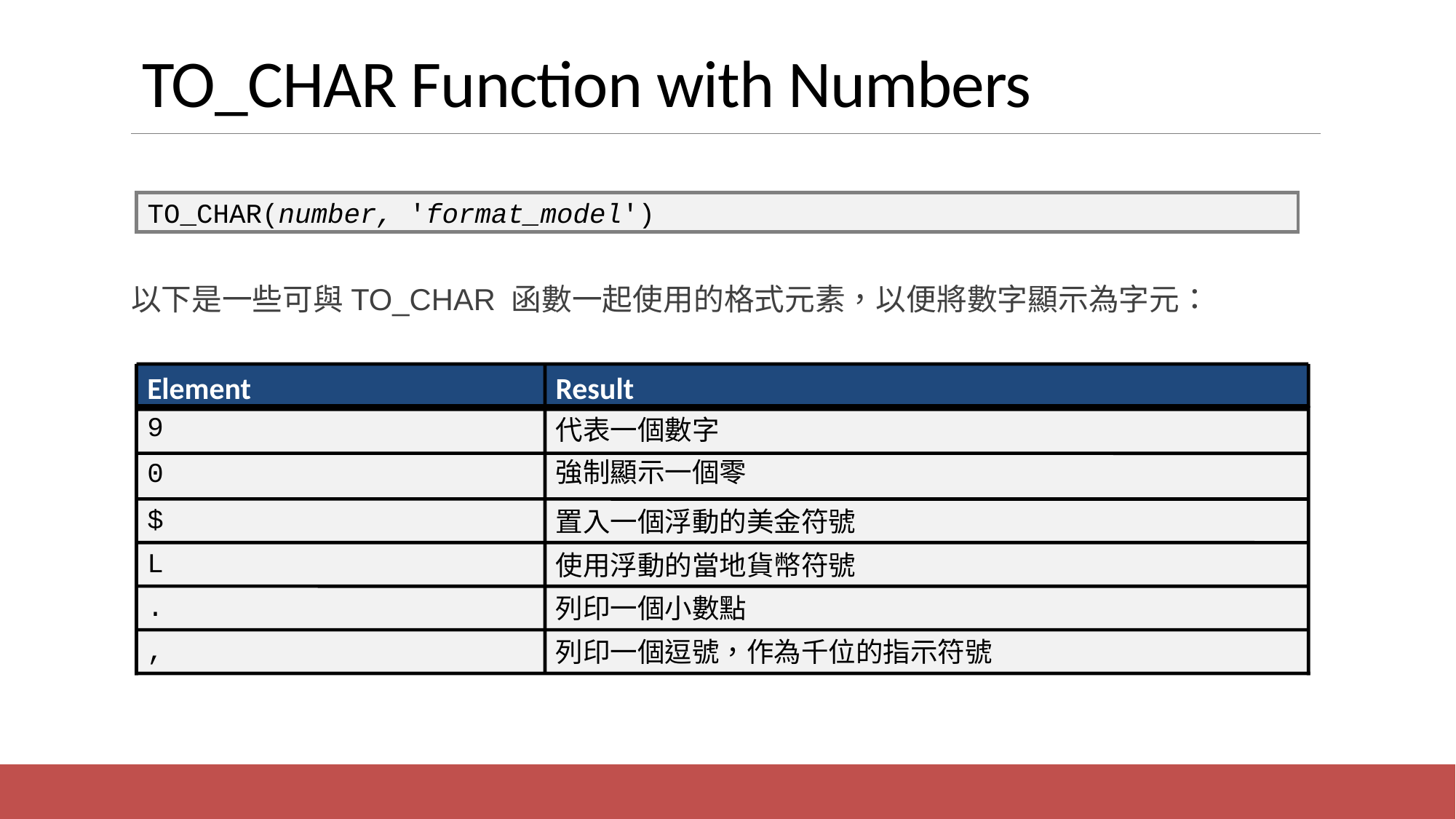

# TO_CHAR Function with Numbers
TO_CHAR(number, 'format_model')
以下是一些可與TO_CHAR 函數一起使用的格式元素，以便將數字顯示為字元：

Element

Result

9

代表一個數字

0

強制顯示一個零

$
置入一個浮動的美金符號

L
使用浮動的當地貨幣符號

.
列印一個小數點

,
列印一個逗號，作為千位的指示符號